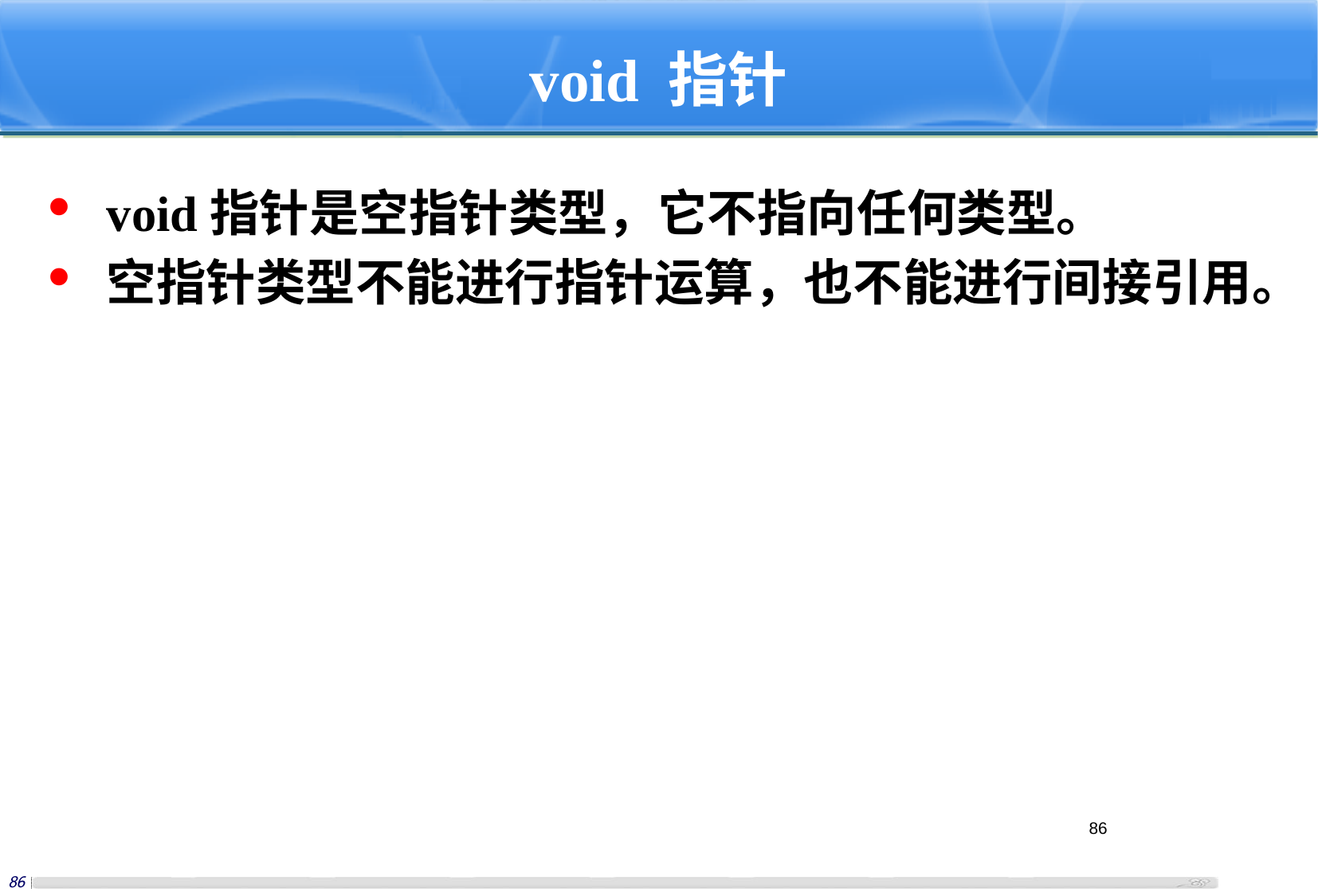

# void 指针
void指针是空指针类型，它不指向任何类型。
空指针类型不能进行指针运算，也不能进行间接引用。
86